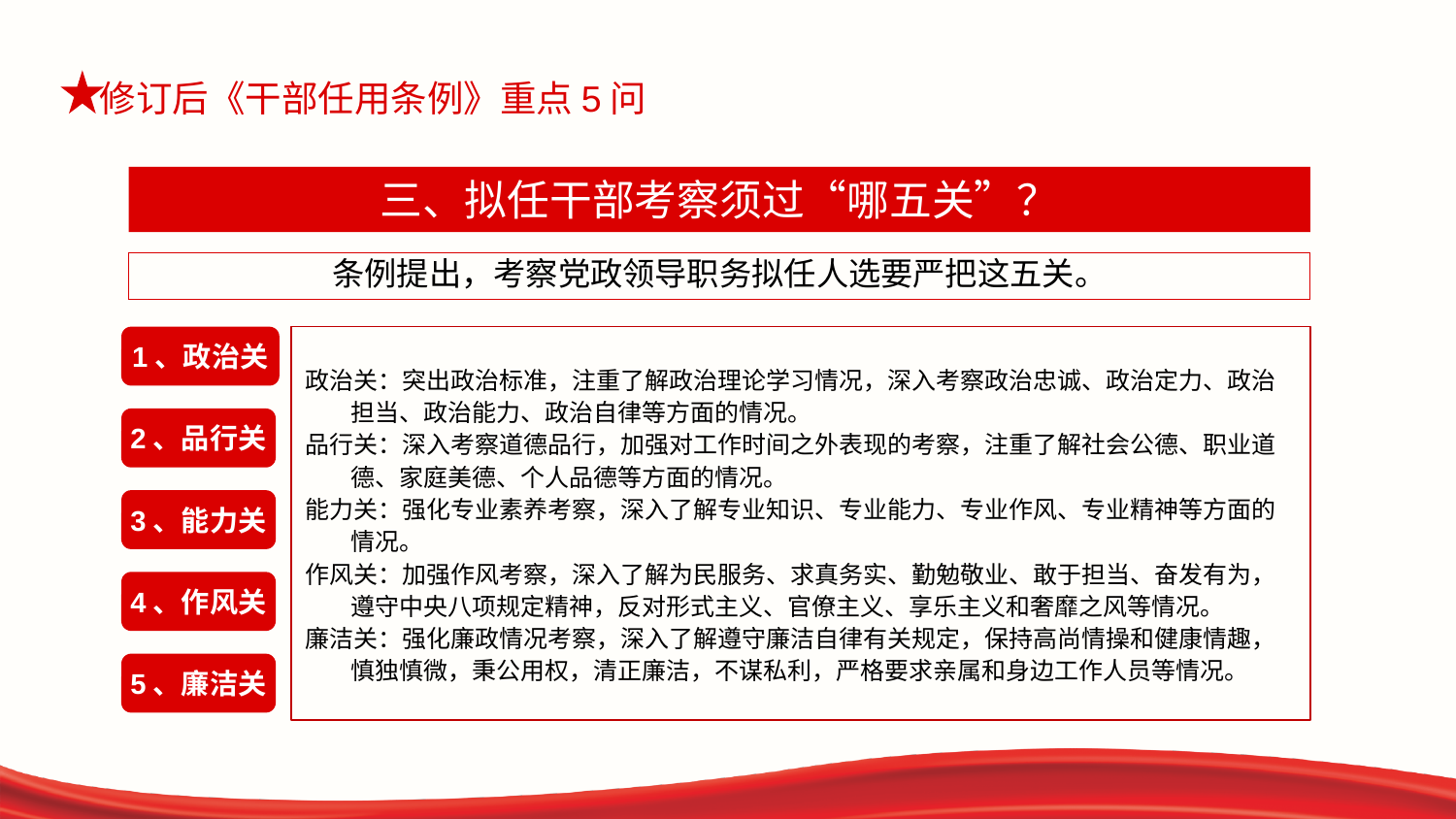

三、拟任干部考察须过“哪五关”？
条例提出，考察党政领导职务拟任人选要严把这五关。
1、政治关
政治关：突出政治标准，注重了解政治理论学习情况，深入考察政治忠诚、政治定力、政治担当、政治能力、政治自律等方面的情况。
品行关：深入考察道德品行，加强对工作时间之外表现的考察，注重了解社会公德、职业道德、家庭美德、个人品德等方面的情况。
能力关：强化专业素养考察，深入了解专业知识、专业能力、专业作风、专业精神等方面的情况。
作风关：加强作风考察，深入了解为民服务、求真务实、勤勉敬业、敢于担当、奋发有为，遵守中央八项规定精神，反对形式主义、官僚主义、享乐主义和奢靡之风等情况。
廉洁关：强化廉政情况考察，深入了解遵守廉洁自律有关规定，保持高尚情操和健康情趣，慎独慎微，秉公用权，清正廉洁，不谋私利，严格要求亲属和身边工作人员等情况。
2、品行关
3、能力关
4、作风关
5、廉洁关